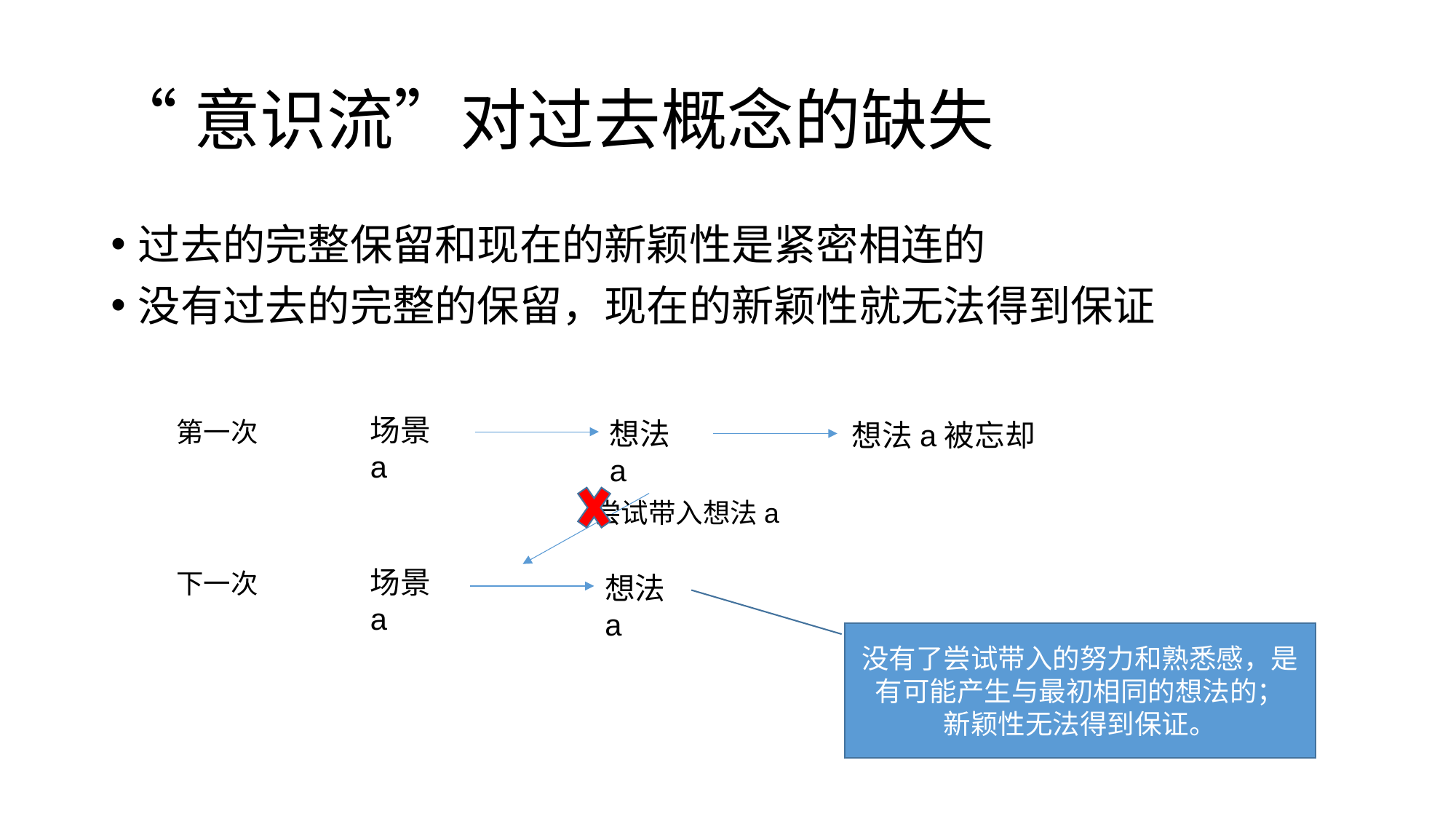

# “意识流”对过去概念的缺失
过去的完整保留和现在的新颖性是紧密相连的
没有过去的完整的保留，现在的新颖性就无法得到保证
场景a
第一次
想法a
想法a被忘却

尝试带入想法a
场景a
下一次
想法a
没有了尝试带入的努力和熟悉感，是有可能产生与最初相同的想法的；
新颖性无法得到保证。